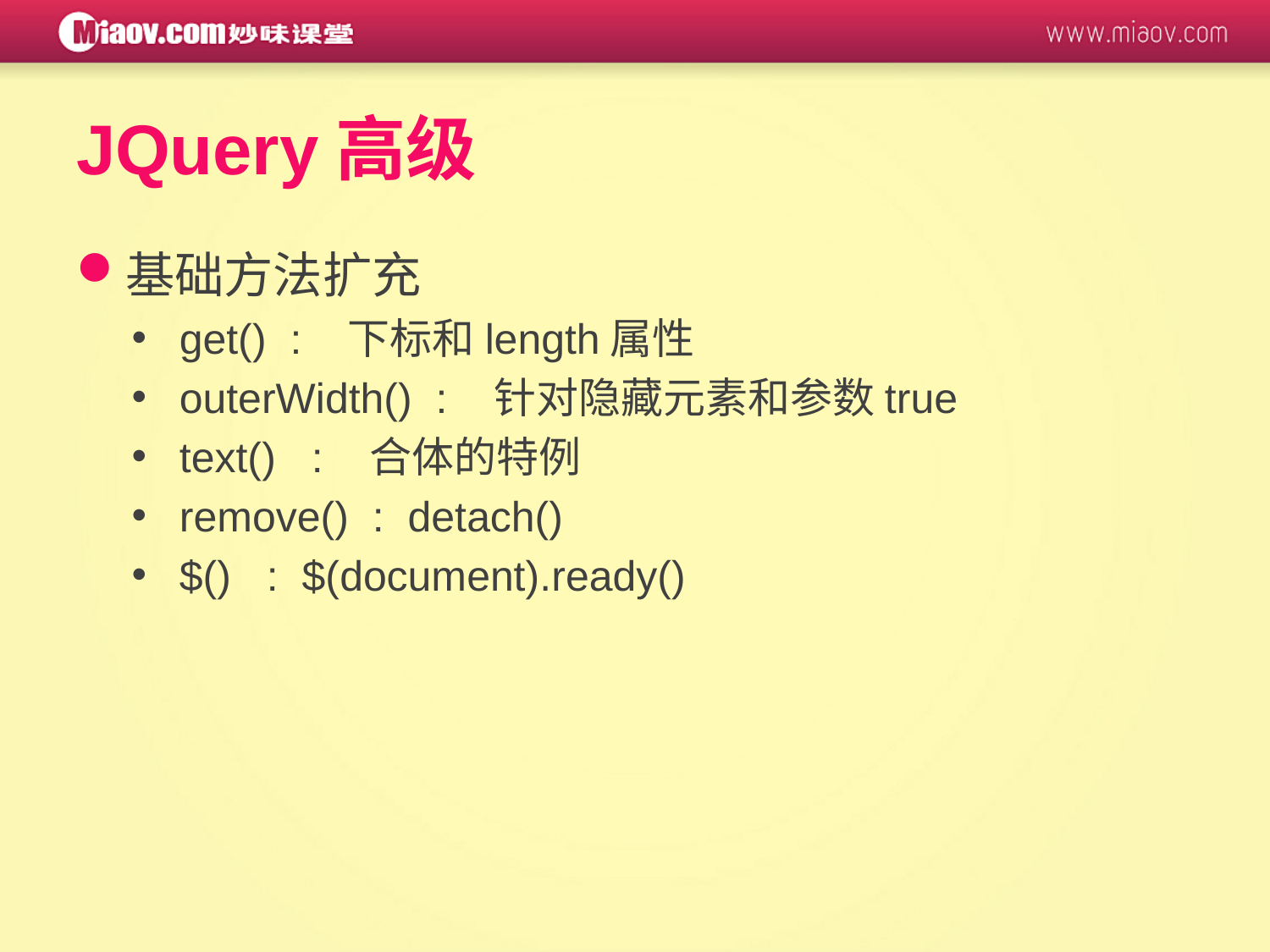

# JQuery高级
基础方法扩充
get()  :   下标和length属性
outerWidth()  :   针对隐藏元素和参数true
text()   :   合体的特例
remove()  :  detach()
$()   :  $(document).ready()